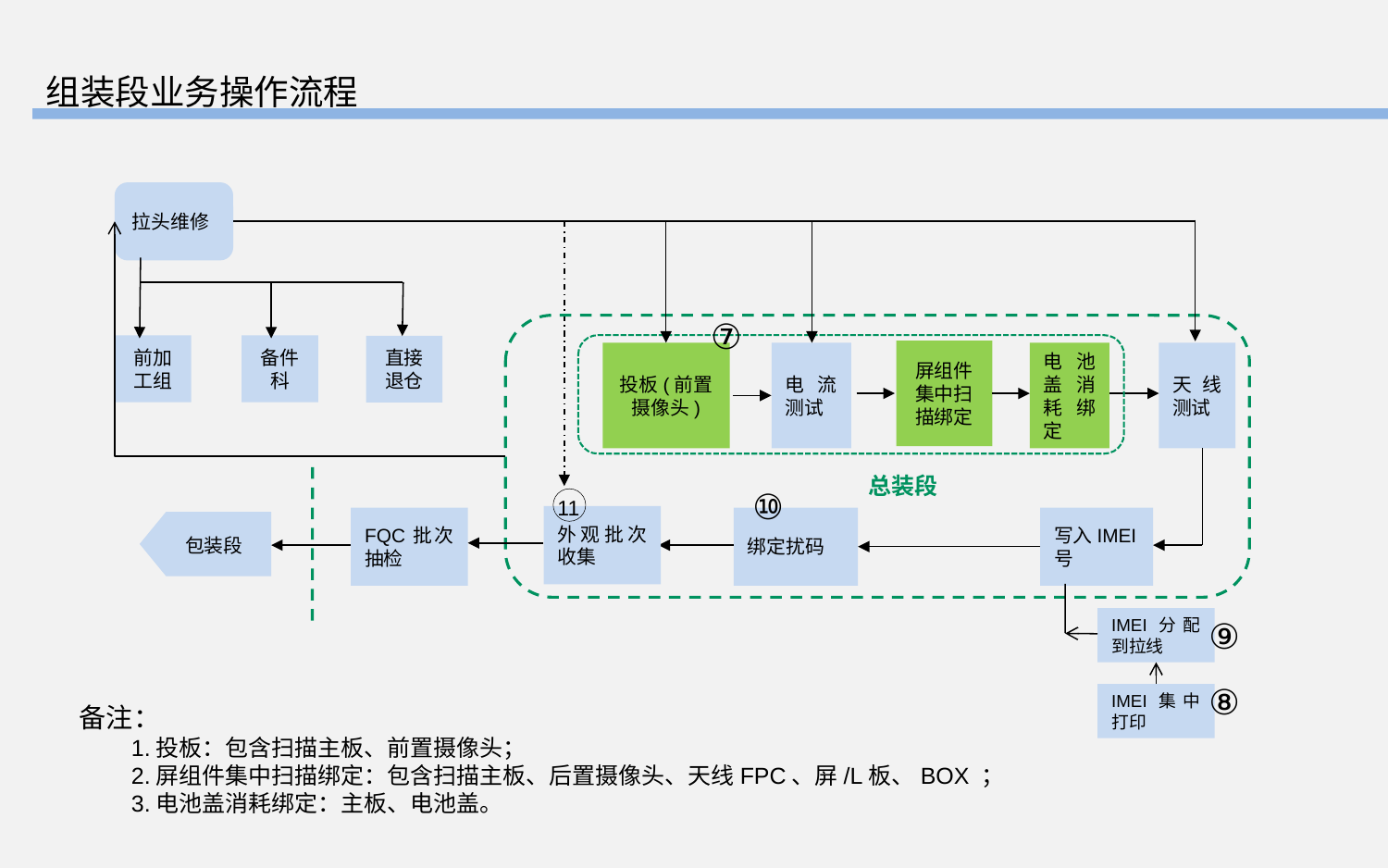

组装段业务操作流程

拉头维修
⑦

屏组件集中扫描绑定
投板(前置摄像头)
电流测试
电池盖消耗绑定
天线测试
总装段
⑩

11

外观批次收集
FQC批次抽检
绑定扰码
写入IMEI号
包装段
IMEI分配到拉线
⑨
⑧
IMEI集中打印
前加工组
备件科
直接退仓
备注：
        1.投板：包含扫描主板、前置摄像头；
        2.屏组件集中扫描绑定：包含扫描主板、后置摄像头、天线FPC、屏/L板、BOX ；
        3.电池盖消耗绑定：主板、电池盖。